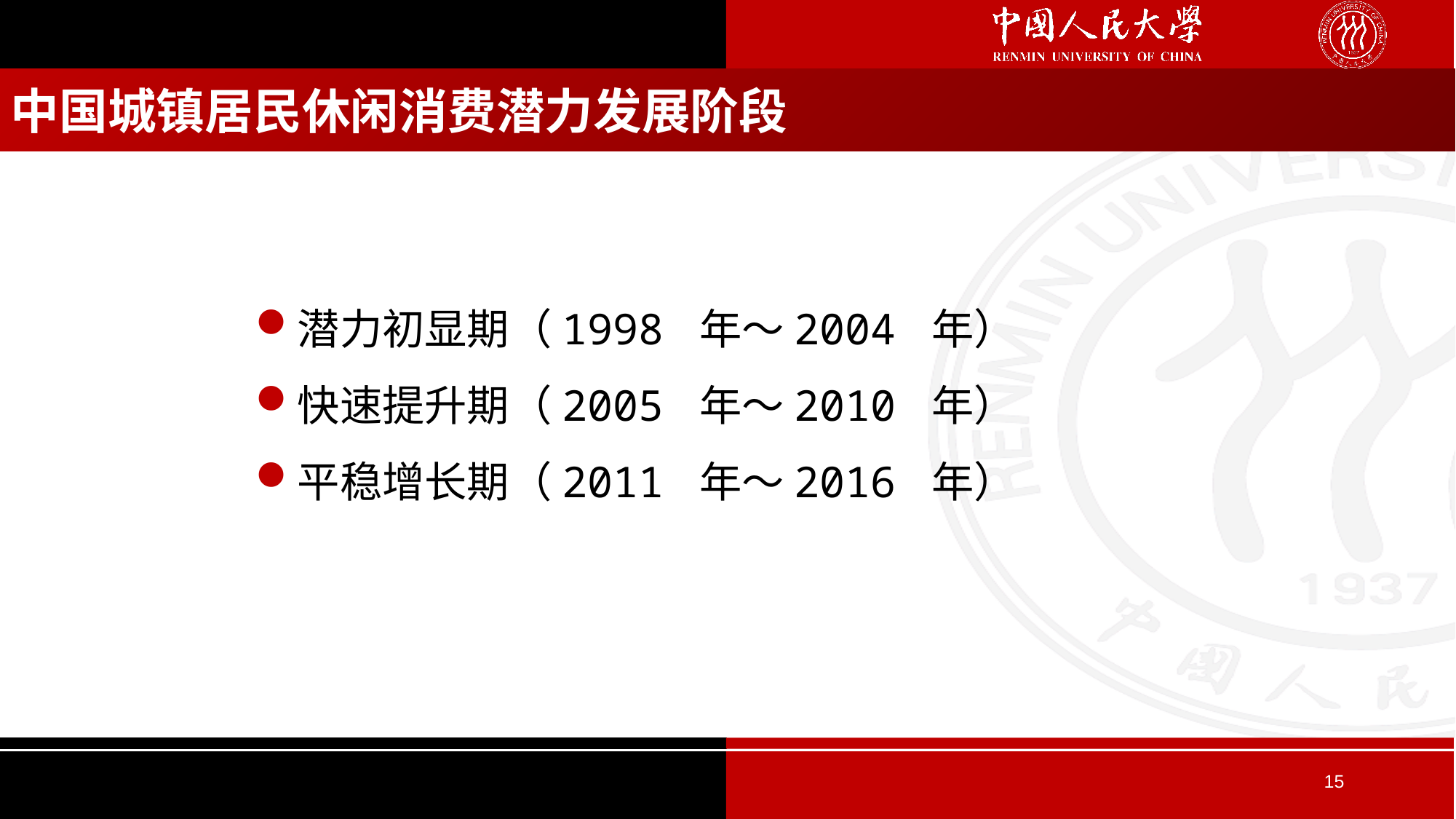

中国城镇居民休闲消费潜力发展阶段
潜力初显期（1998 年～2004 年）
快速提升期（2005 年～2010 年）
平稳增长期（2011 年～2016 年）

15